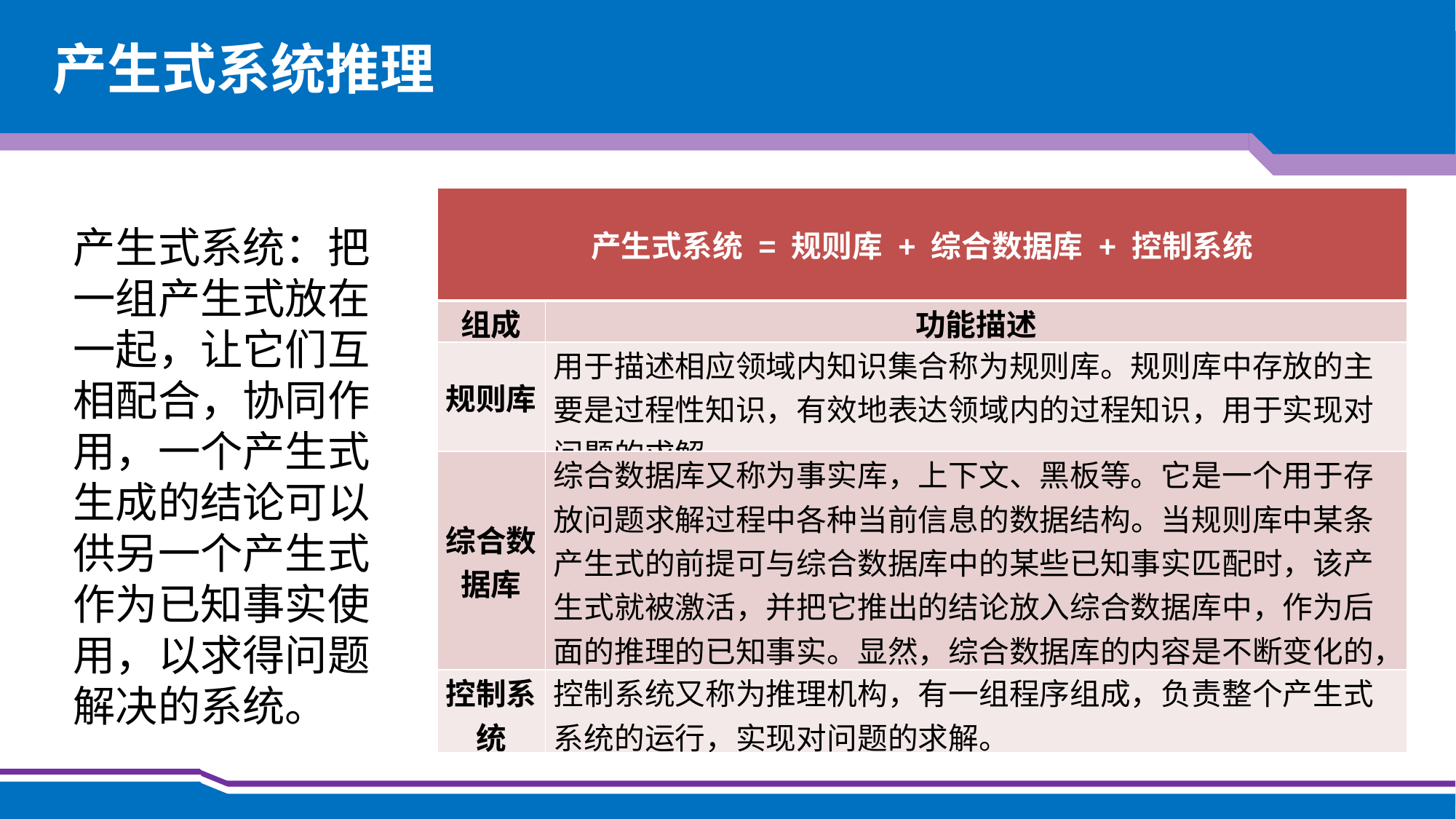

产生式系统推理
| 产生式系统 = 规则库 + 综合数据库 + 控制系统 |  |
| --- | --- |
| 组成 | 功能描述 |
| 规则库 | 用于描述相应领域内知识集合称为规则库。规则库中存放的主要是过程性知识，有效地表达领域内的过程知识，用于实现对问题的求解。 |
| 综合数据库 | 综合数据库又称为事实库，上下文、黑板等。它是一个用于存放问题求解过程中各种当前信息的数据结构。当规则库中某条产生式的前提可与综合数据库中的某些已知事实匹配时，该产生式就被激活，并把它推出的结论放入综合数据库中，作为后面的推理的已知事实。显然，综合数据库的内容是不断变化的，是动态的。 |
| 控制系统 | 控制系统又称为推理机构，有一组程序组成，负责整个产生式系统的运行，实现对问题的求解。 |
产生式系统：把一组产生式放在一起，让它们互相配合，协同作用，一个产生式生成的结论可以供另一个产生式作为已知事实使用，以求得问题解决的系统。